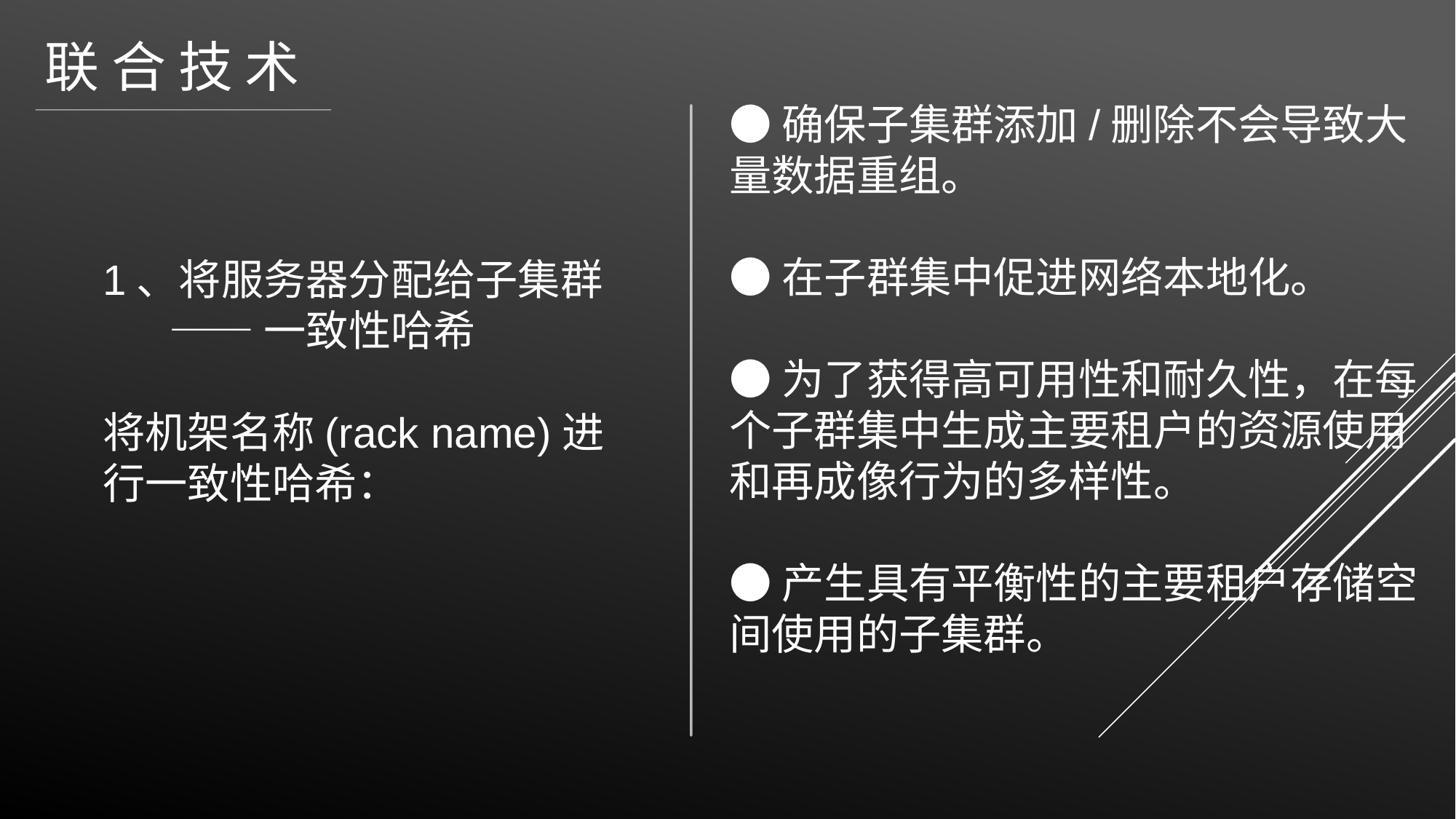

联 合 技 术
●确保子集群添加/删除不会导致大
量数据重组。

●在子群集中促进网络本地化。

●为了获得高可用性和耐久性，在每
个子群集中生成主要租户的资源使用
和再成像行为的多样性。

●产生具有平衡性的主要租户存储空
间使用的子集群。
1、将服务器分配给子集群
       ——一致性哈希

将机架名称(rack name)进行一致性哈希：